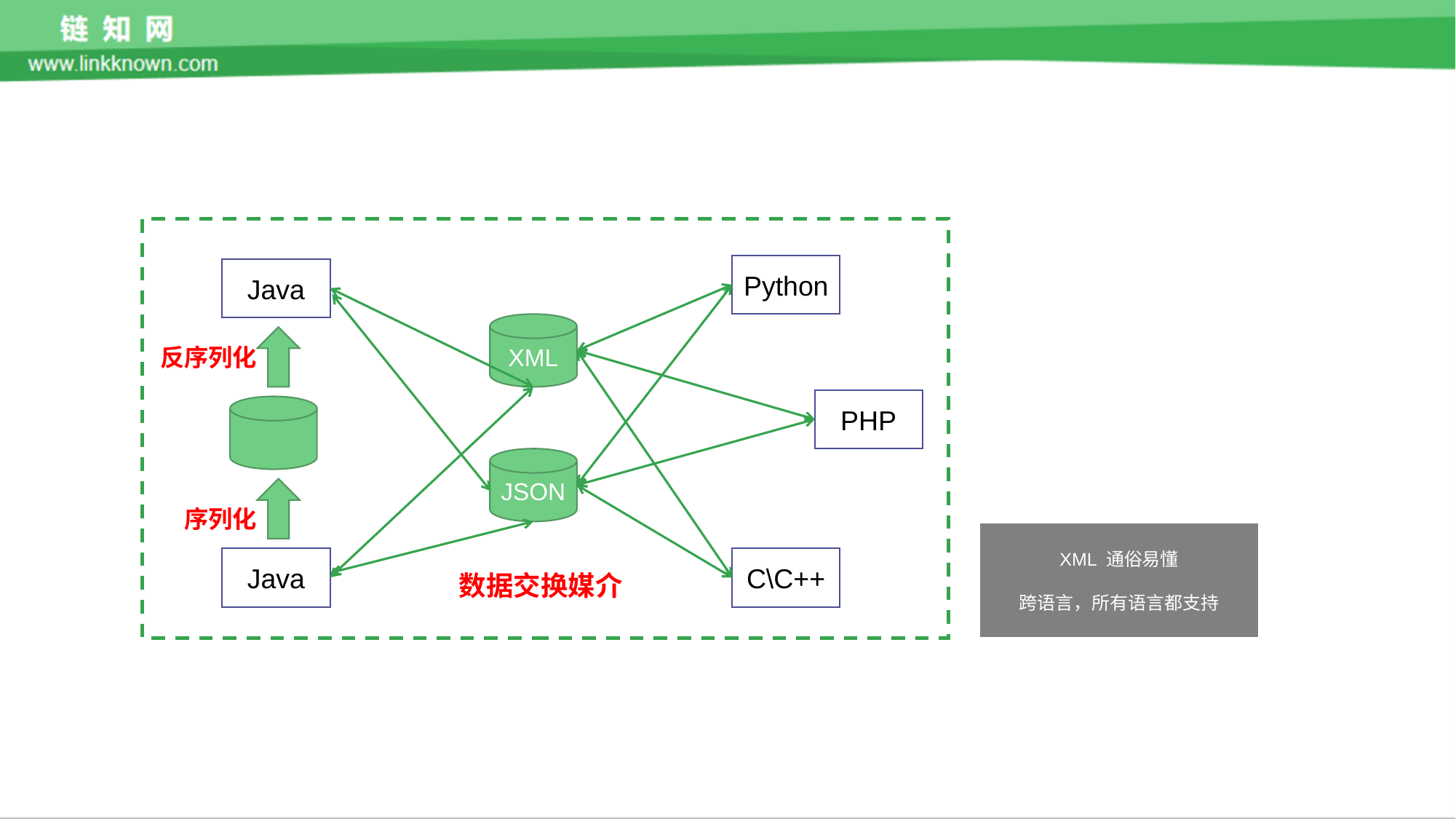

Python
Java
XML

反序列化
PHP

JSON

序列化
XML 通俗易懂

跨语言，所有语言都支持
Java
C\C++
数据交换媒介